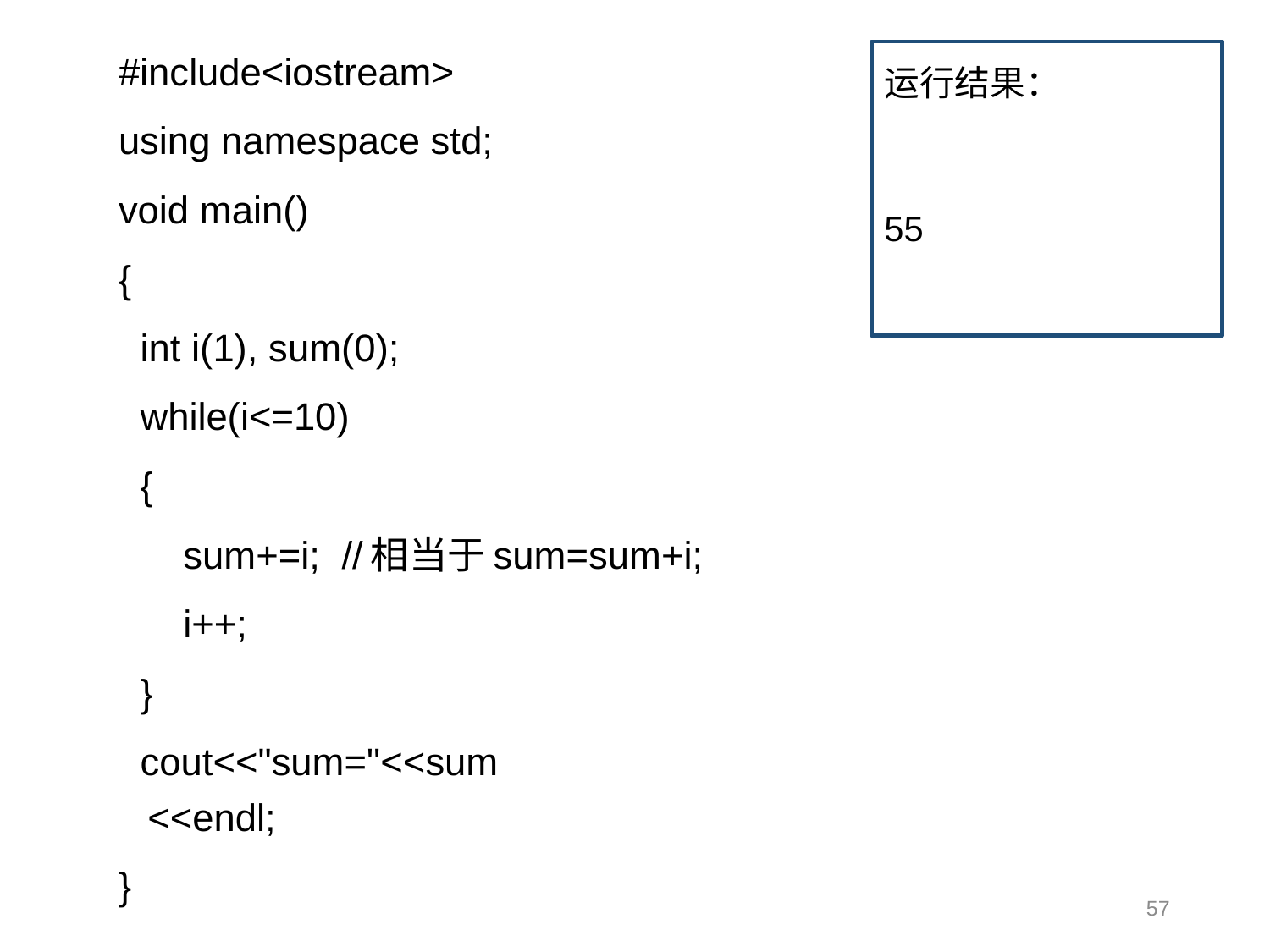

#include<iostream>
using namespace std;
void main()
{
  int i(1), sum(0);
  while(i<=10)
  {
      sum+=i;  //相当于sum=sum+i;
      i++;
  }
  cout<<"sum="<<sum
<<endl;
}
运行结果：

55

运行结果：
sum=55
57
57